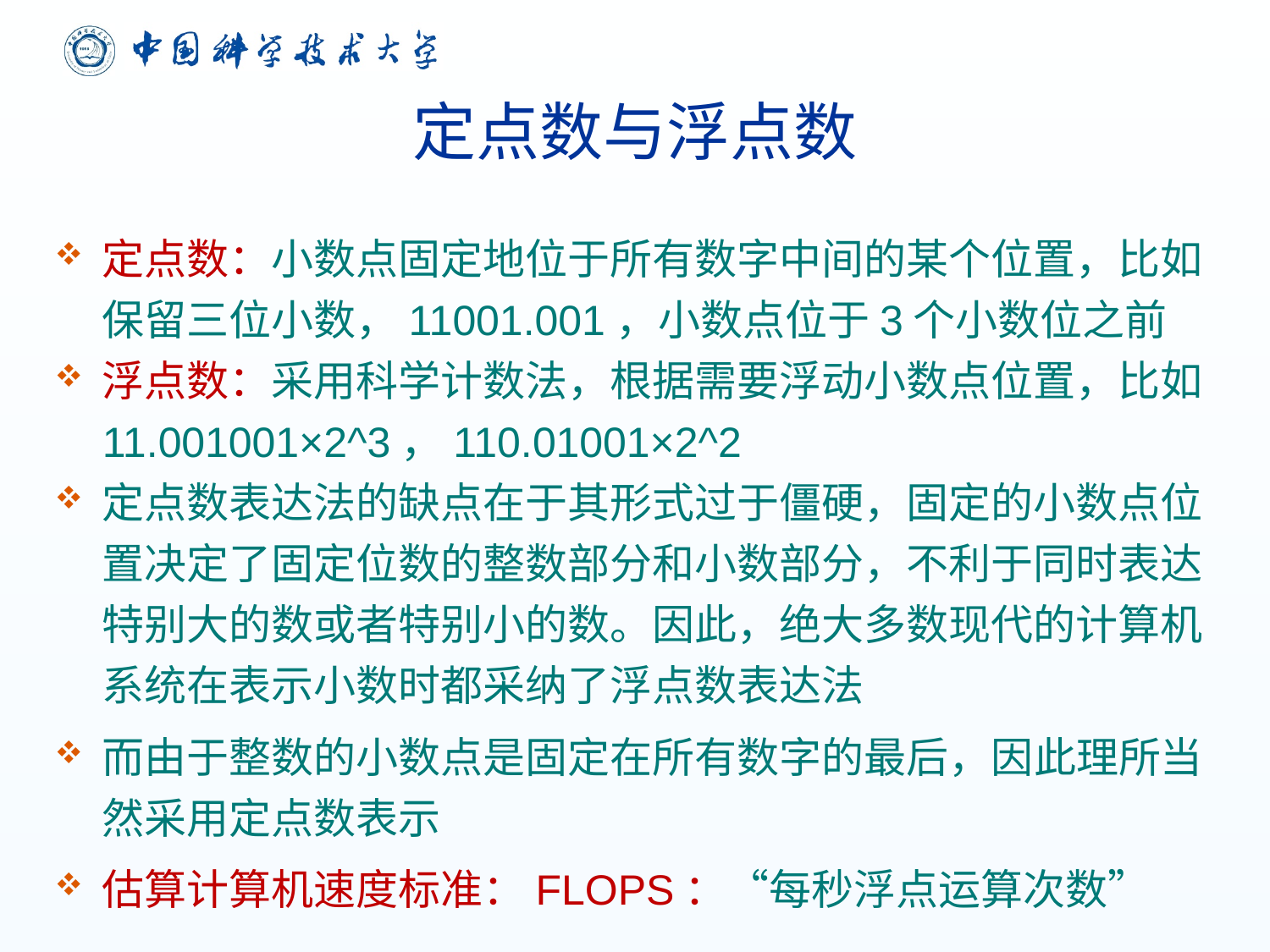

# 定点数与浮点数
定点数：小数点固定地位于所有数字中间的某个位置，比如保留三位小数，11001.001，小数点位于3个小数位之前
浮点数：采用科学计数法，根据需要浮动小数点位置，比如11.001001×2^3，110.01001×2^2
定点数表达法的缺点在于其形式过于僵硬，固定的小数点位置决定了固定位数的整数部分和小数部分，不利于同时表达特别大的数或者特别小的数。因此，绝大多数现代的计算机系统在表示小数时都采纳了浮点数表达法
而由于整数的小数点是固定在所有数字的最后，因此理所当然采用定点数表示
估算计算机速度标准：FLOPS：“每秒浮点运算次数”